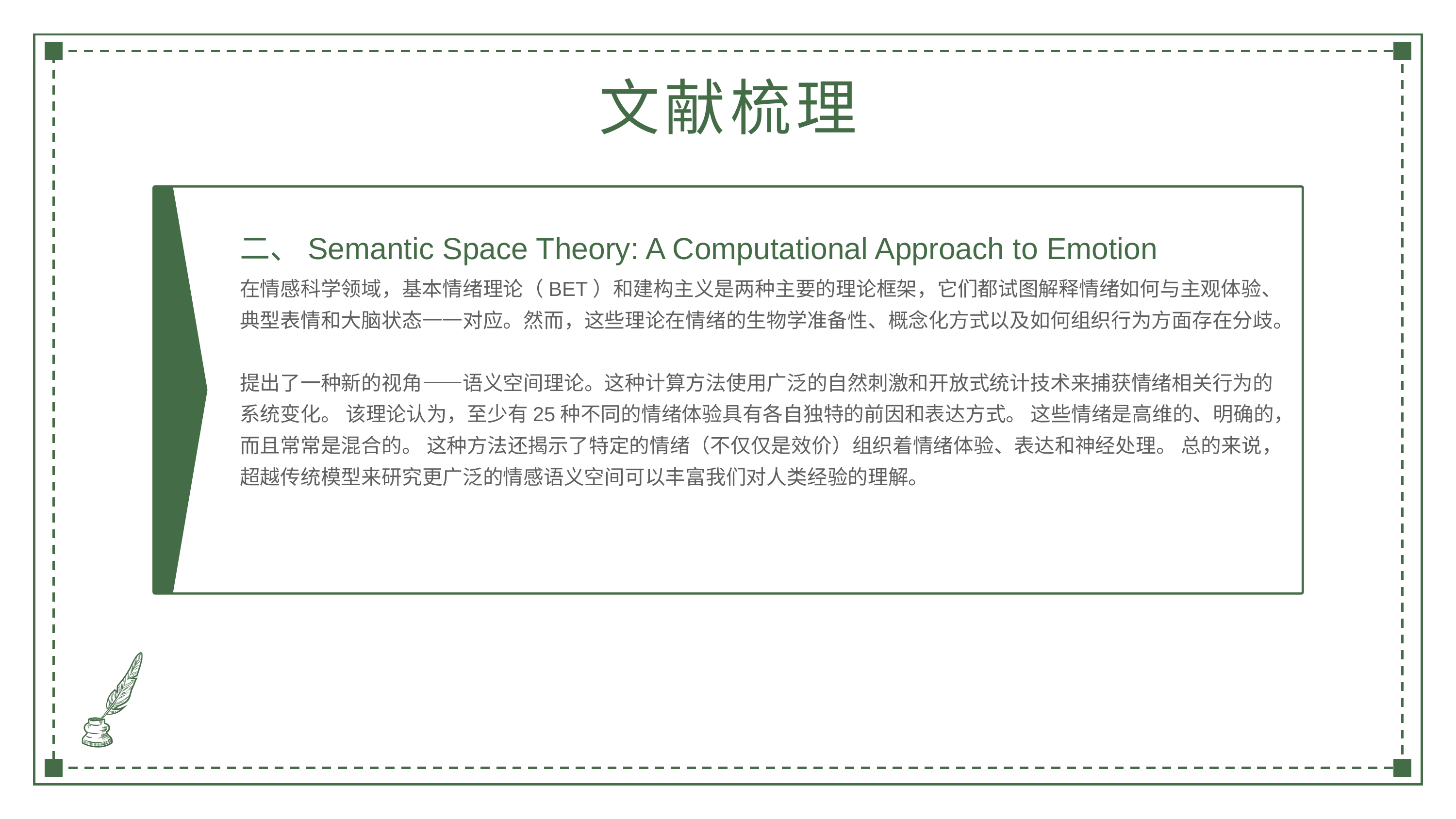

文献梳理

二、Semantic Space Theory: A Computational Approach to Emotion
在情感科学领域，基本情绪理论（BET）和建构主义是两种主要的理论框架，它们都试图解释情绪如何与主观体验、典型表情和大脑状态一一对应。然而，这些理论在情绪的生物学准备性、概念化方式以及如何组织行为方面存在分歧。

提出了一种新的视角——语义空间理论。这种计算方法使用广泛的自然刺激和开放式统计技术来捕获情绪相关行为的系统变化。 该理论认为，至少有25种不同的情绪体验具有各自独特的前因和表达方式。 这些情绪是高维的、明确的，而且常常是混合的。 这种方法还揭示了特定的情绪（不仅仅是效价）组织着情绪体验、表达和神经处理。 总的来说，超越传统模型来研究更广泛的情感语义空间可以丰富我们对人类经验的理解。